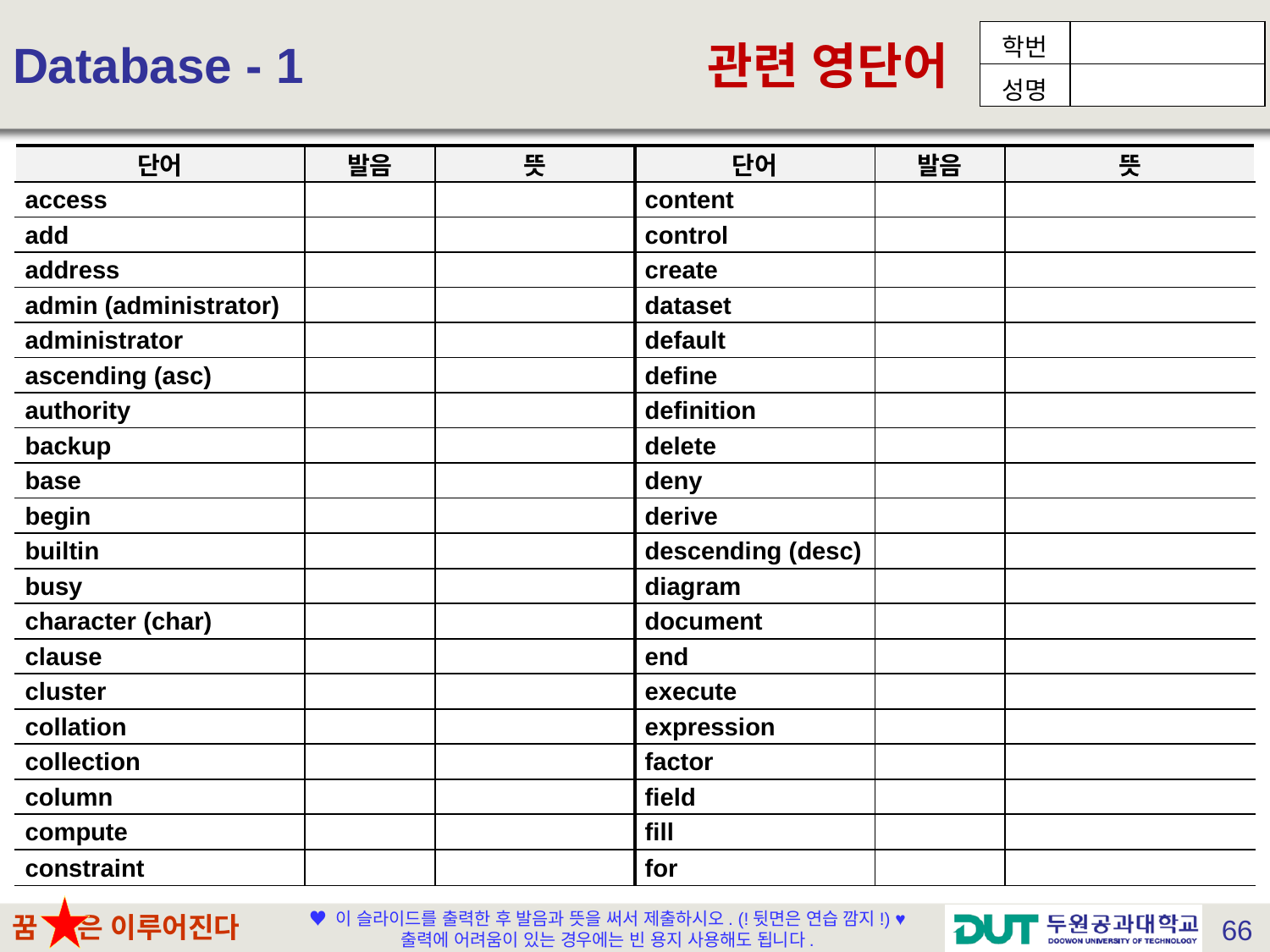

# Database - 1
| 단어 | 발음 | 뜻 | 단어 | 발음 | 뜻 |
| --- | --- | --- | --- | --- | --- |
| access |  |  | content |  |  |
| add |  |  | control |  |  |
| address |  |  | create |  |  |
| admin (administrator) |  |  | dataset |  |  |
| administrator |  |  | default |  |  |
| ascending (asc) |  |  | define |  |  |
| authority |  |  | definition |  |  |
| backup |  |  | delete |  |  |
| base |  |  | deny |  |  |
| begin |  |  | derive |  |  |
| builtin |  |  | descending (desc) |  |  |
| busy |  |  | diagram |  |  |
| character (char) |  |  | document |  |  |
| clause |  |  | end |  |  |
| cluster |  |  | execute |  |  |
| collation |  |  | expression |  |  |
| collection |  |  | factor |  |  |
| column |  |  | field |  |  |
| compute |  |  | fill |  |  |
| constraint |  |  | for |  |  |